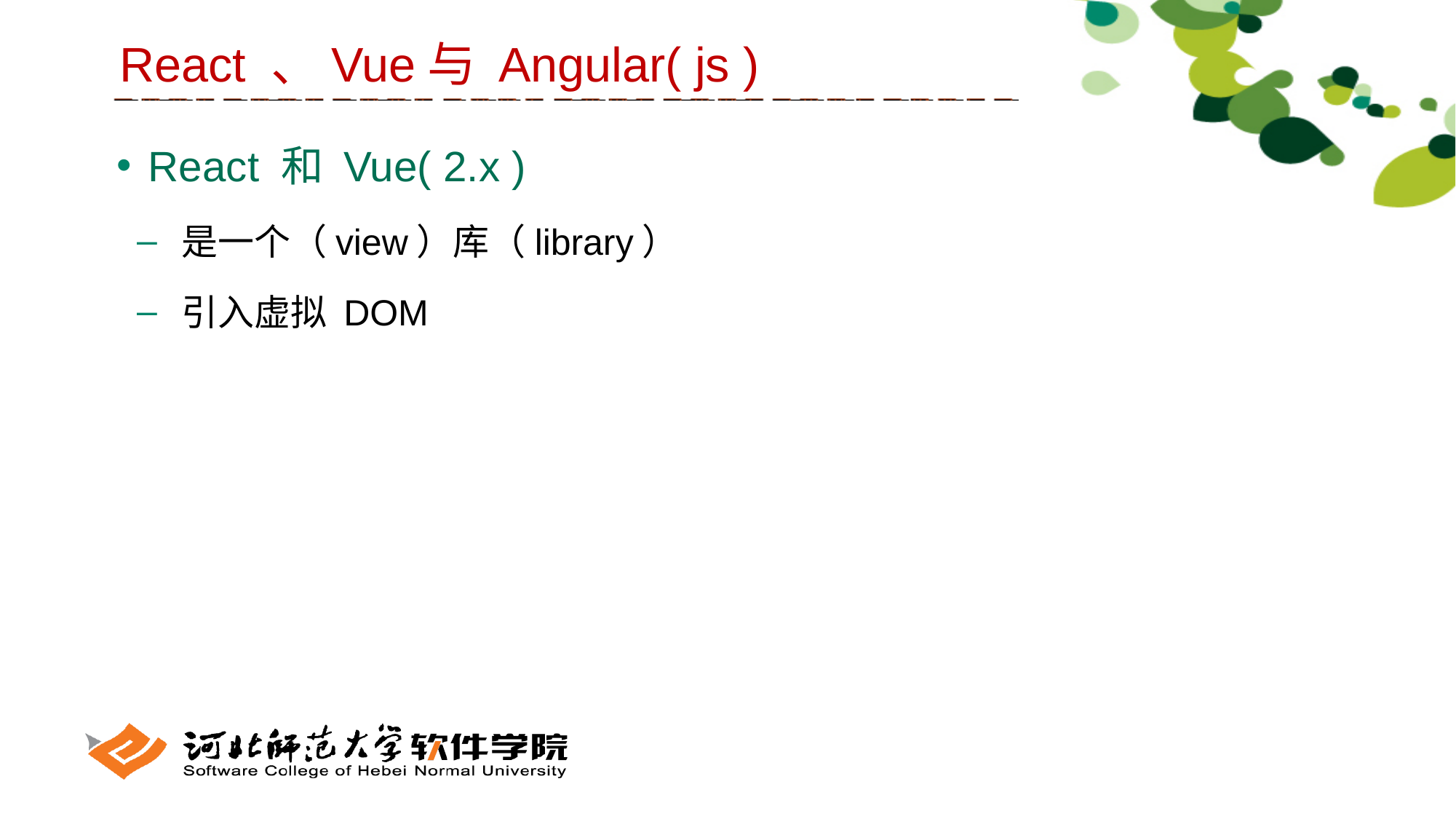

React 、Vue与 Angular( js )
 React 和 Vue( 2.x )
 是一个（view）库（library）
 引入虚拟 DOM